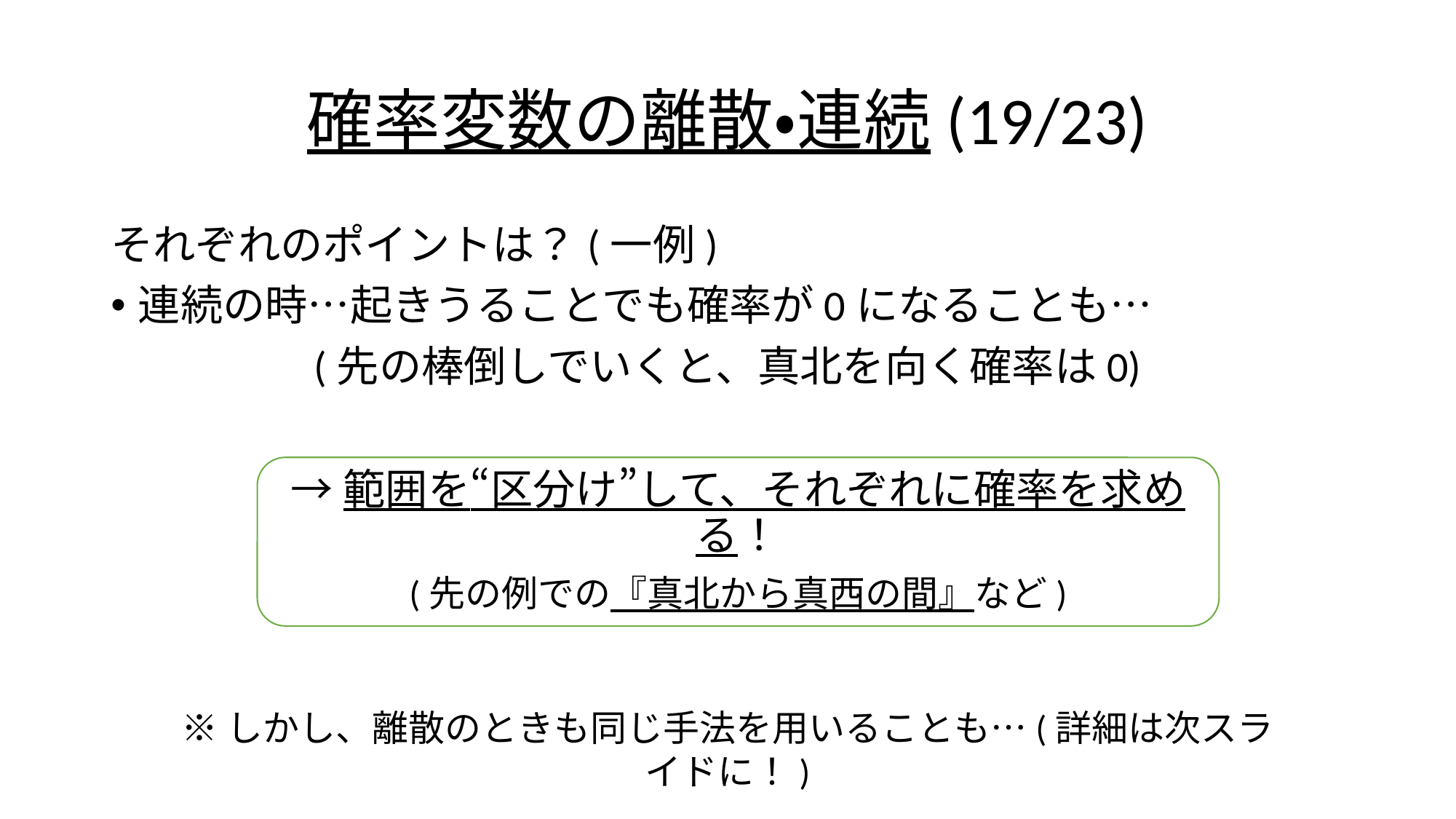

# 確率変数の離散・連続(19/23)
それぞれのポイントは？(一例)
連続の時…起きうることでも確率が0になることも…
(先の棒倒しでいくと、真北を向く確率は0)

→範囲を“区分け”して、それぞれに確率を求める！
(先の例での『真北から真西の間』など)
※しかし、離散のときも同じ手法を用いることも…(詳細は次スライドに！)